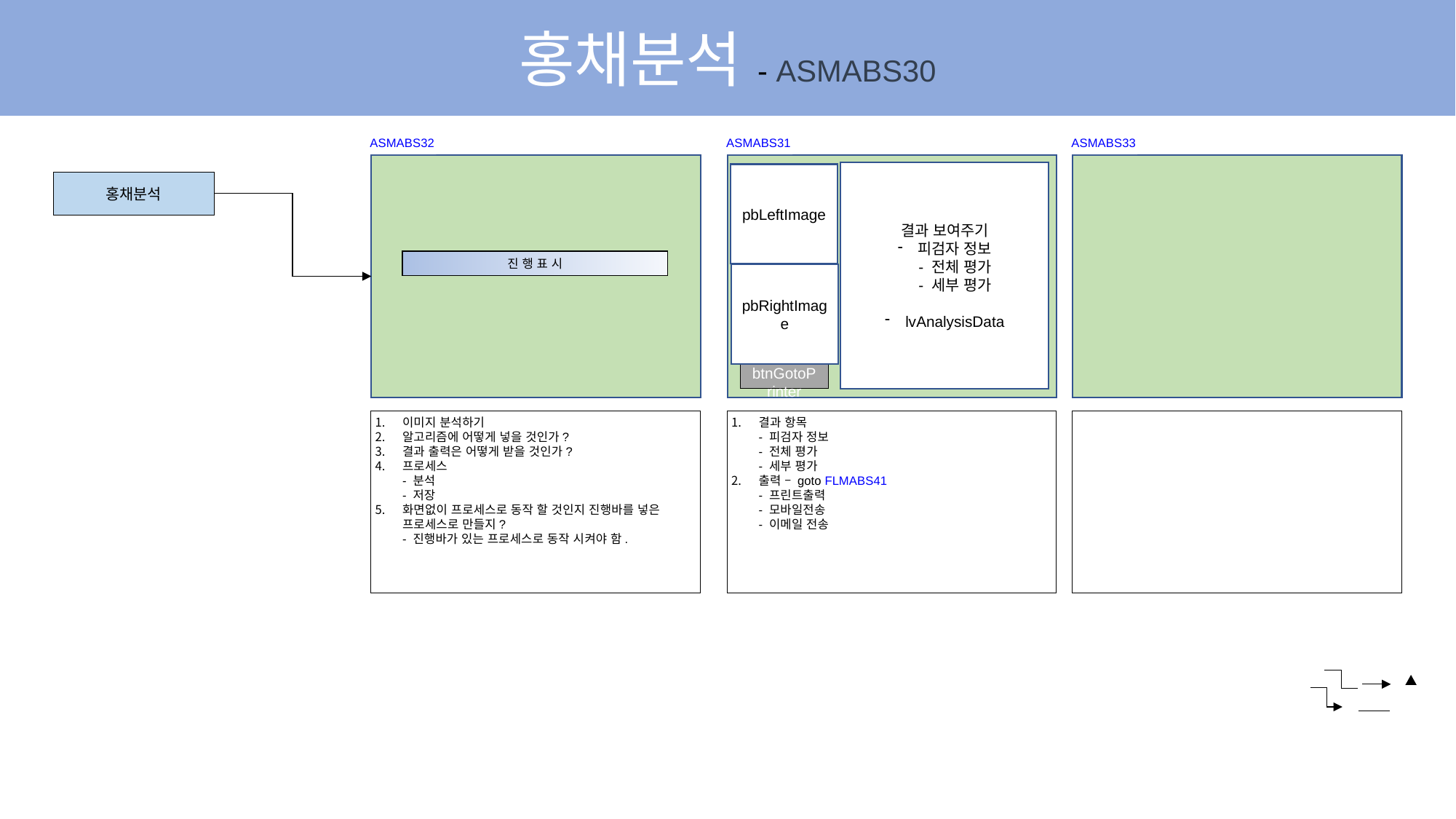

홍채분석 - ASMABS30
ASMABS32
ASMABS31
ASMABS33

결과 보여주기
피검자 정보
- 전체 평가
- 세부 평가

lvAnalysisData
pbLeftImage
홍채분석
진 행 표 시
pbRightImage
출력
btnGotoPrinter
이미지 분석하기
알고리즘에 어떻게 넣을 것인가?
결과 출력은 어떻게 받을 것인가?
프로세스
- 분석
- 저장
화면없이 프로세스로 동작 할 것인지 진행바를 넣은 프로세스로 만들지?
- 진행바가 있는 프로세스로 동작 시켜야 함.
결과 항목
- 피검자 정보
- 전체 평가
- 세부 평가
출력 – goto FLMABS41
- 프린트출력
- 모바일전송
- 이메일 전송